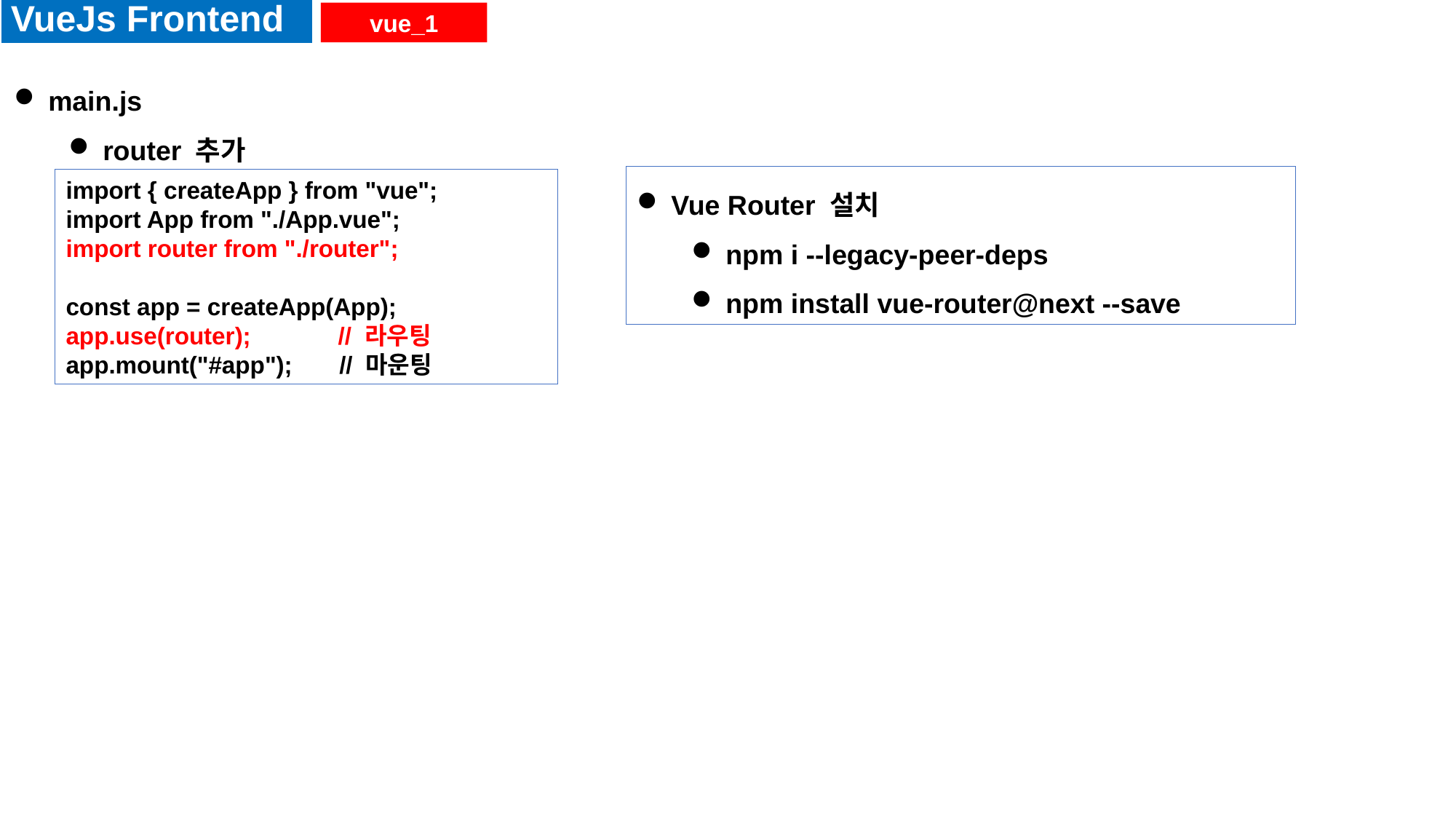

VueJs Frontend
vue_1
main.js
router 추가
Vue Router 설치
npm i --legacy-peer-deps
npm install vue-router@next --save
import { createApp } from "vue";
import App from "./App.vue";
import router from "./router";
const app = createApp(App);
app.use(router);             // 라우팅
app.mount("#app");       // 마운팅